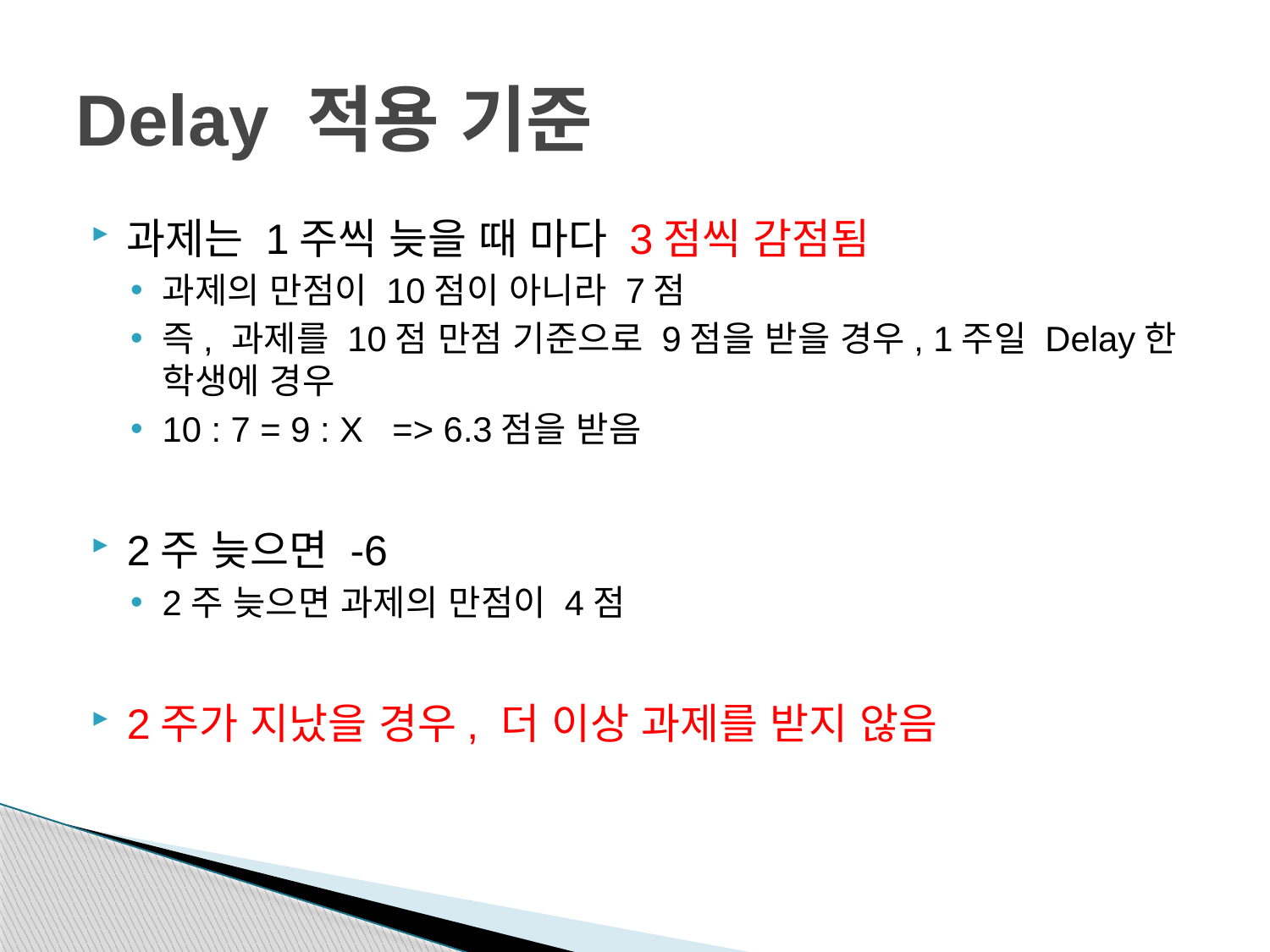

# Delay 적용 기준
과제는 1주씩 늦을 때 마다 3점씩 감점됨
과제의 만점이 10점이 아니라 7점
즉, 과제를 10점 만점 기준으로 9점을 받을 경우, 1주일 Delay한 학생에 경우
10 : 7 = 9 : X   => 6.3점을 받음

2주 늦으면 -6
2주 늦으면 과제의 만점이 4점

2주가 지났을 경우, 더 이상 과제를 받지 않음